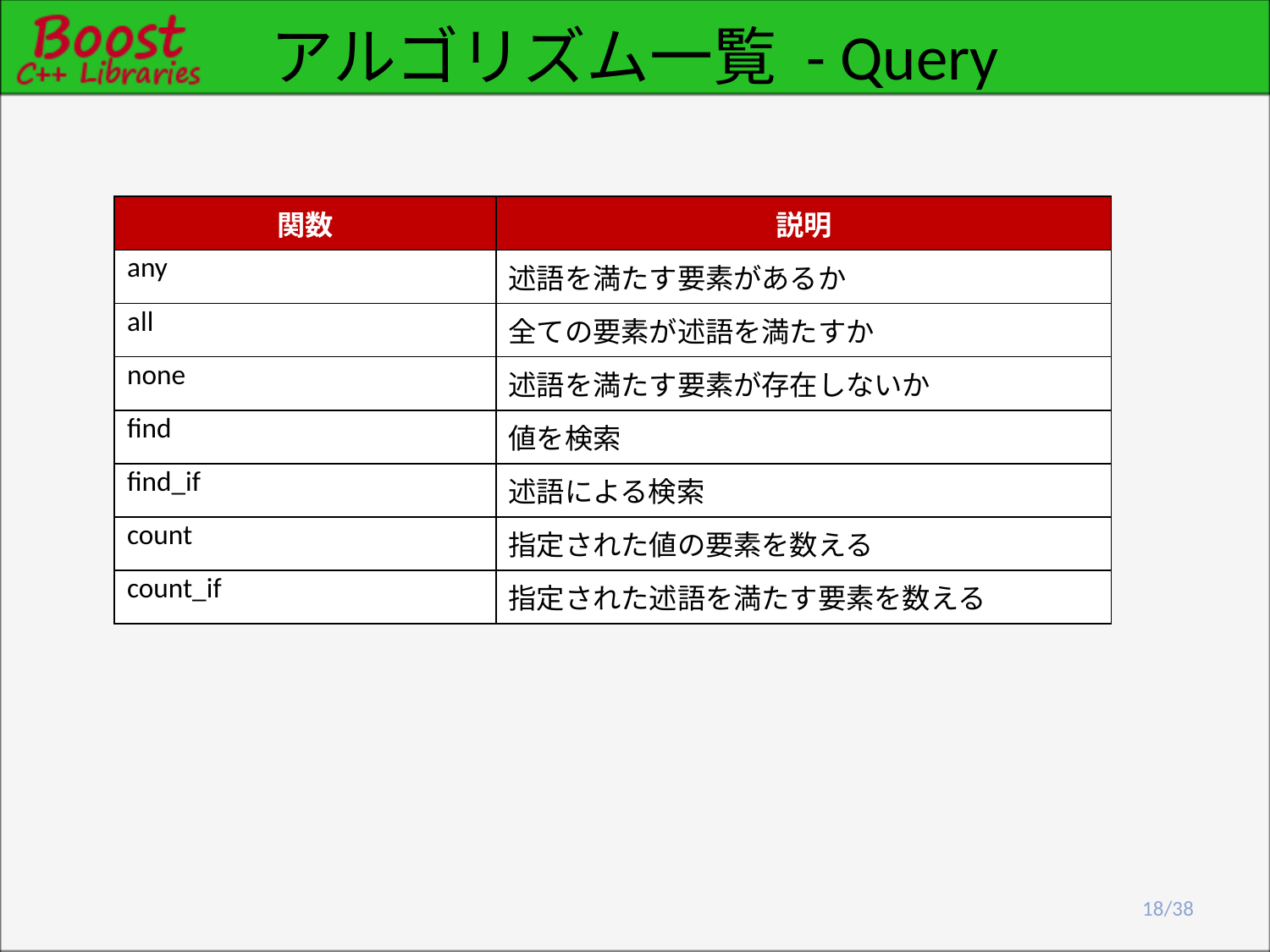

# アルゴリズム一覧 - Query
| 関数 | 説明 |
| --- | --- |
| any | 述語を満たす要素があるか |
| all | 全ての要素が述語を満たすか |
| none | 述語を満たす要素が存在しないか |
| find | 値を検索 |
| find\_if | 述語による検索 |
| count | 指定された値の要素を数える |
| count\_if | 指定された述語を満たす要素を数える |
18/38